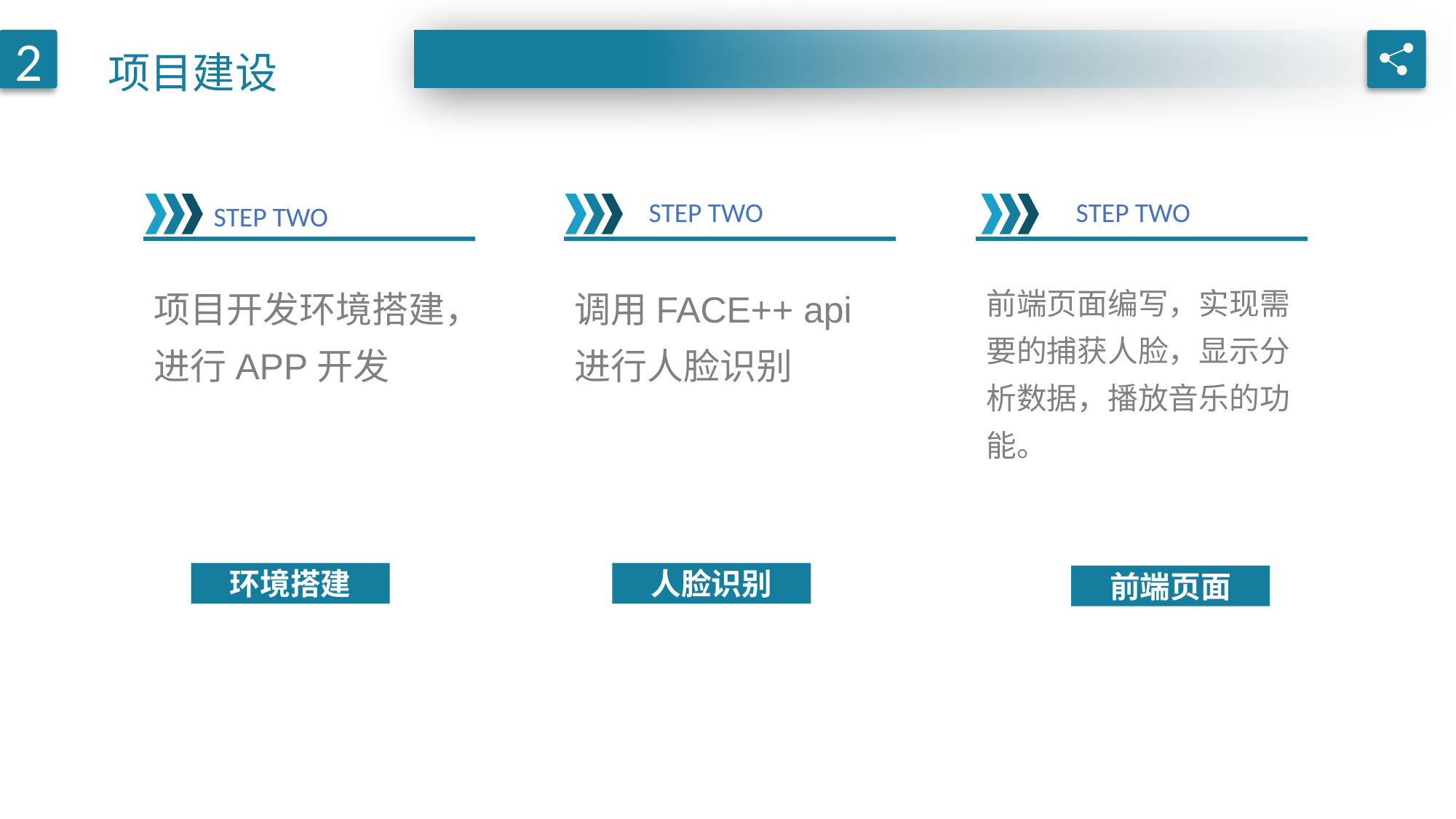

项目建设
2

STEP TWO
STEP TWO

STEP TWO

项目开发环境搭建，进行APP开发
调用FACE++ api进行人脸识别
前端页面编写，实现需要的捕获人脸，显示分析数据，播放音乐的功能。
环境搭建
人脸识别
前端页面